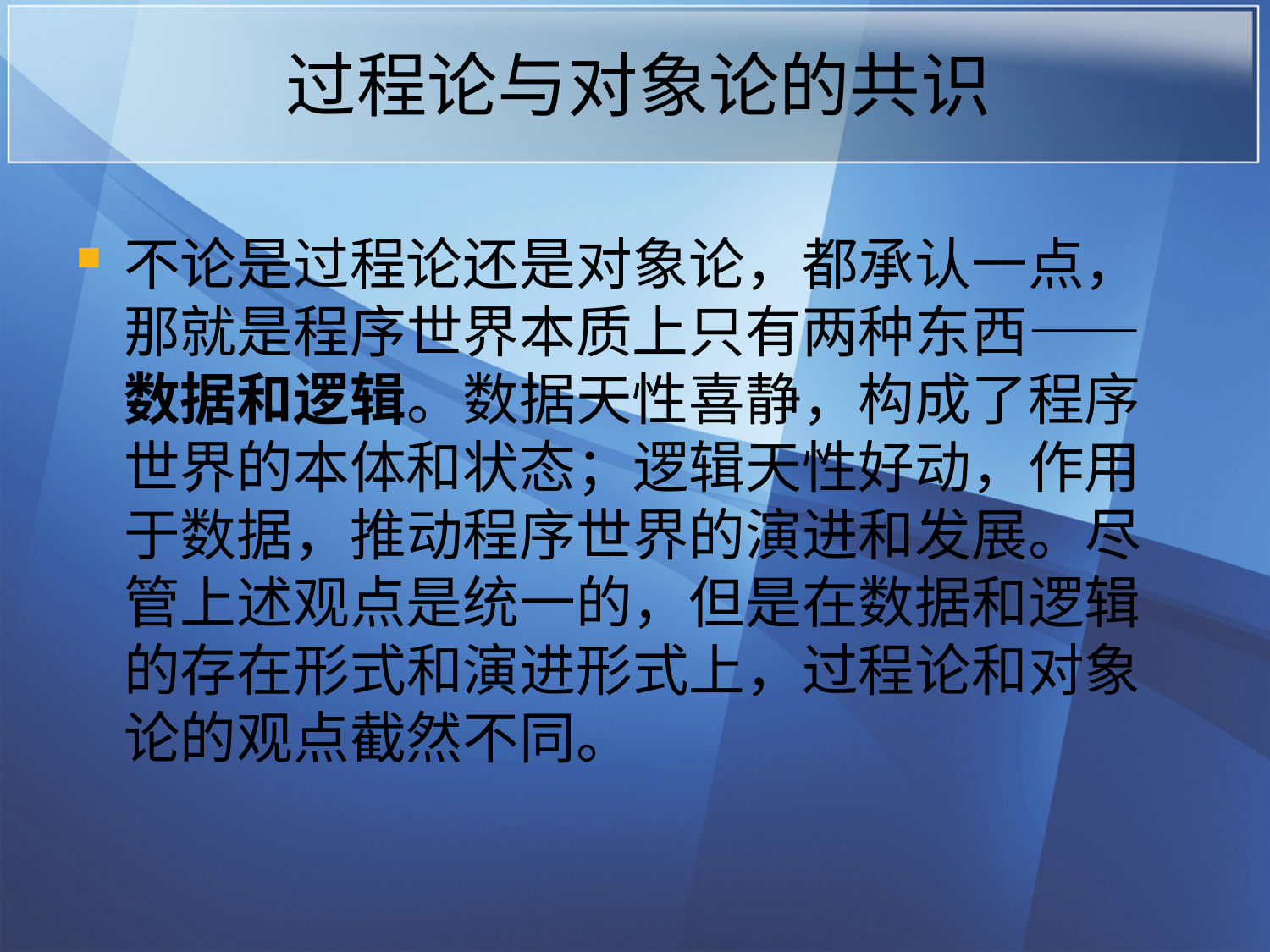

# 过程论与对象论的共识
不论是过程论还是对象论，都承认一点，那就是程序世界本质上只有两种东西——数据和逻辑。数据天性喜静，构成了程序世界的本体和状态；逻辑天性好动，作用于数据，推动程序世界的演进和发展。尽管上述观点是统一的，但是在数据和逻辑的存在形式和演进形式上，过程论和对象论的观点截然不同。